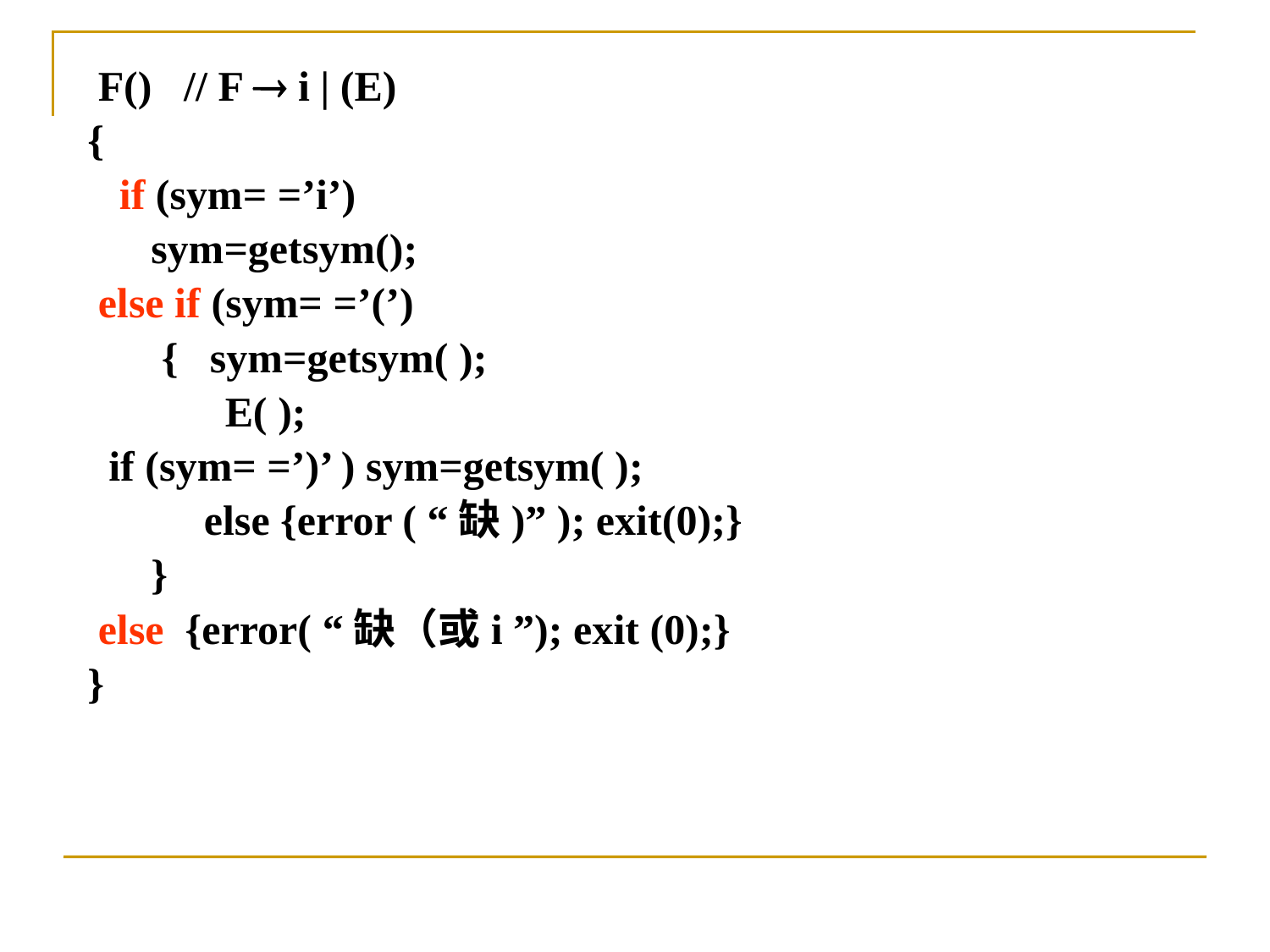

F()   // F → i | (E)
{
   if (sym= =’i’)
      sym=getsym();
 else if (sym= =’(’)
       {   sym=getsym( );
             E( );
  if (sym= =’)’ ) sym=getsym( );
           else {error ( “缺)” ); exit(0);}
      }
 else  {error( “缺（或i ”); exit (0);}
}
110